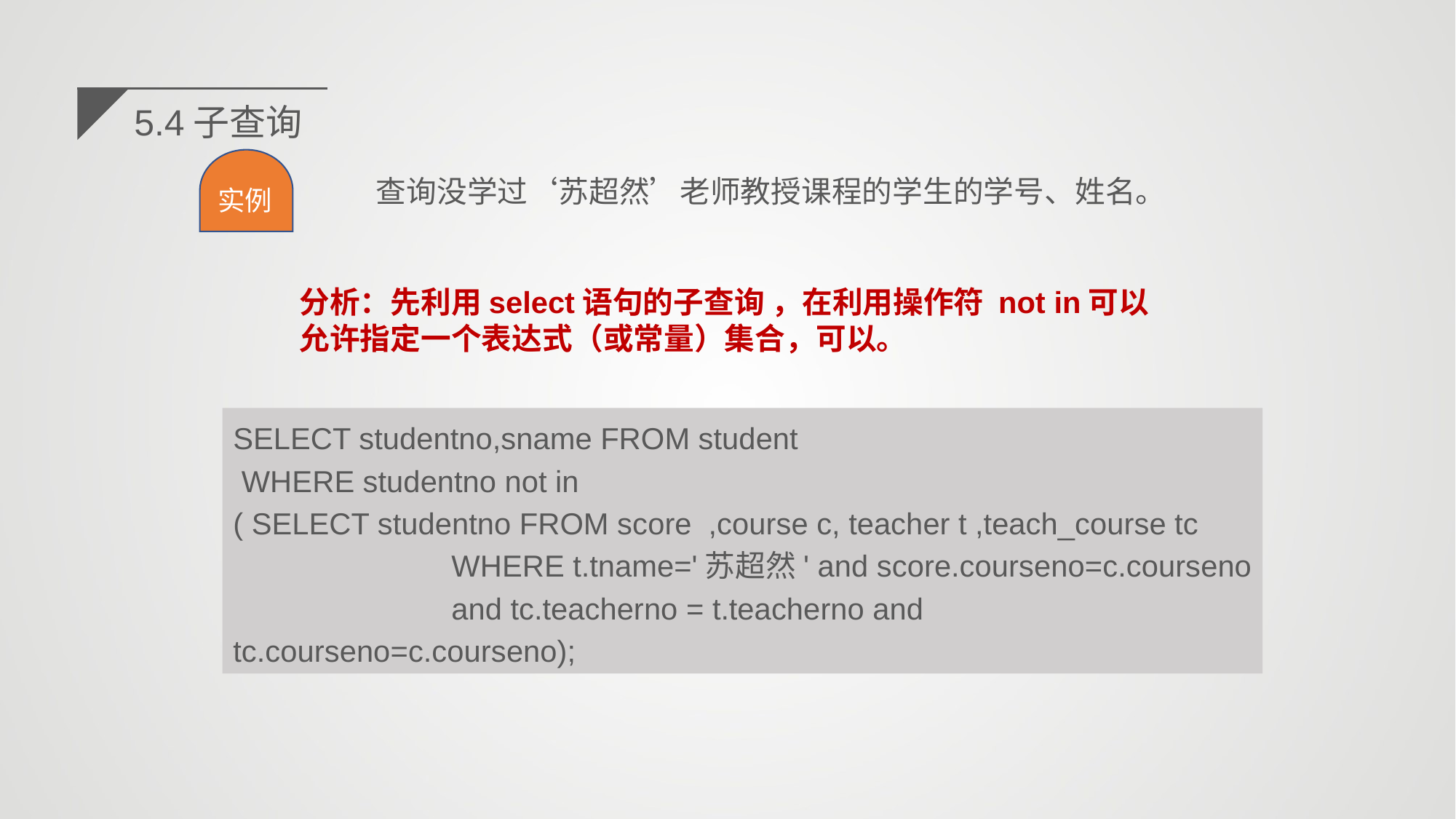

5.4子查询

查询没学过‘苏超然’老师教授课程的学生的学号、姓名。
实例
分析：先利用select语句的子查询 ，在利用操作符 not in可以允许指定一个表达式（或常量）集合，可以。
SELECT studentno,sname FROM student
 WHERE studentno not in
( SELECT studentno FROM score  ,course c, teacher t ,teach_course tc
		WHERE t.tname='苏超然' and score.courseno=c.courseno
		and tc.teacherno = t.teacherno and tc.courseno=c.courseno);